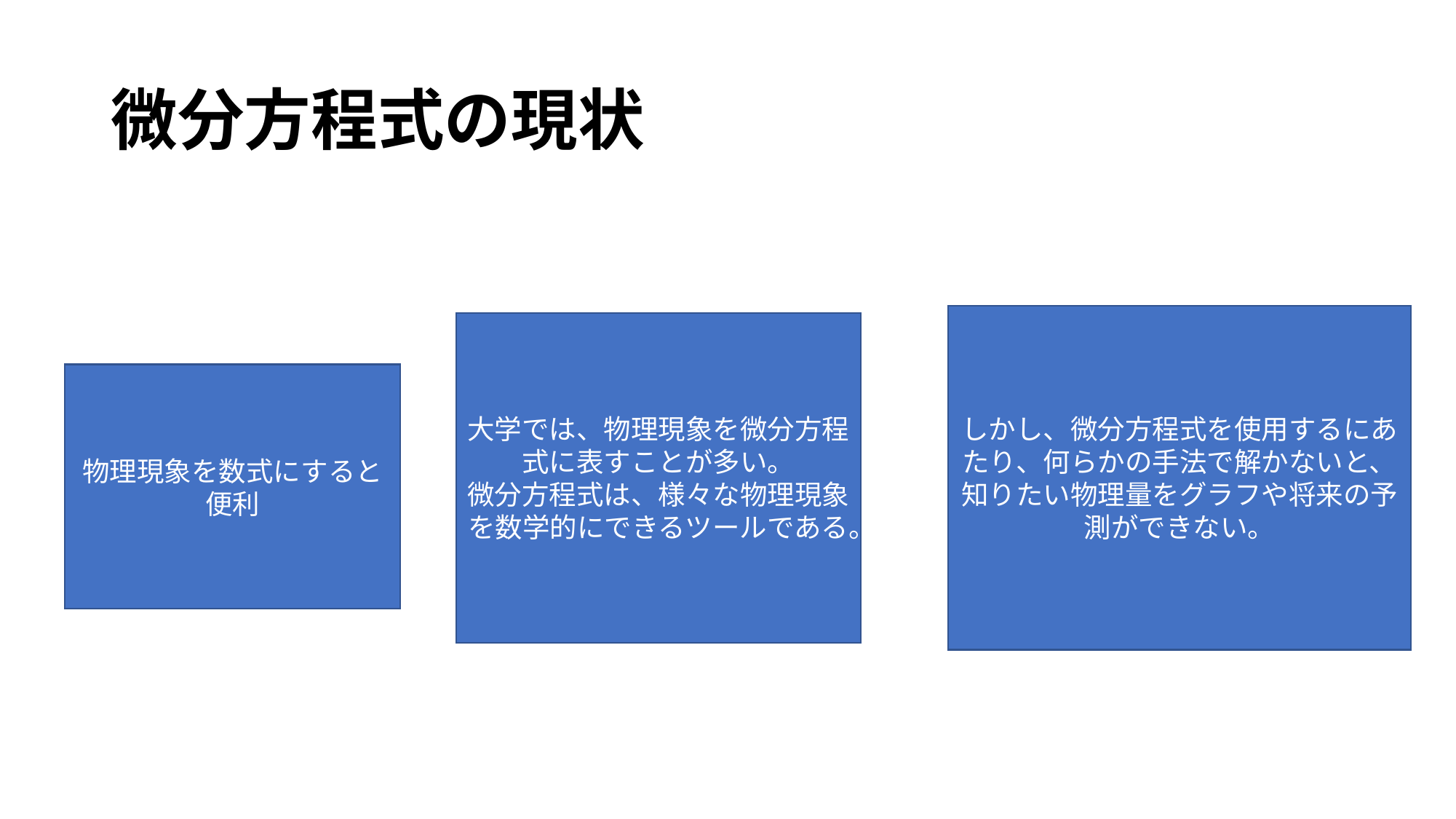

# 微分方程式の現状

しかし、微分方程式を使用するにあたり、何らかの手法で解かないと、
知りたい物理量をグラフや将来の予測ができない。
大学では、物理現象を微分方程式に表すことが多い。
微分方程式は、様々な物理現象を数学的にできるツールである。
物理現象を数式にすると便利